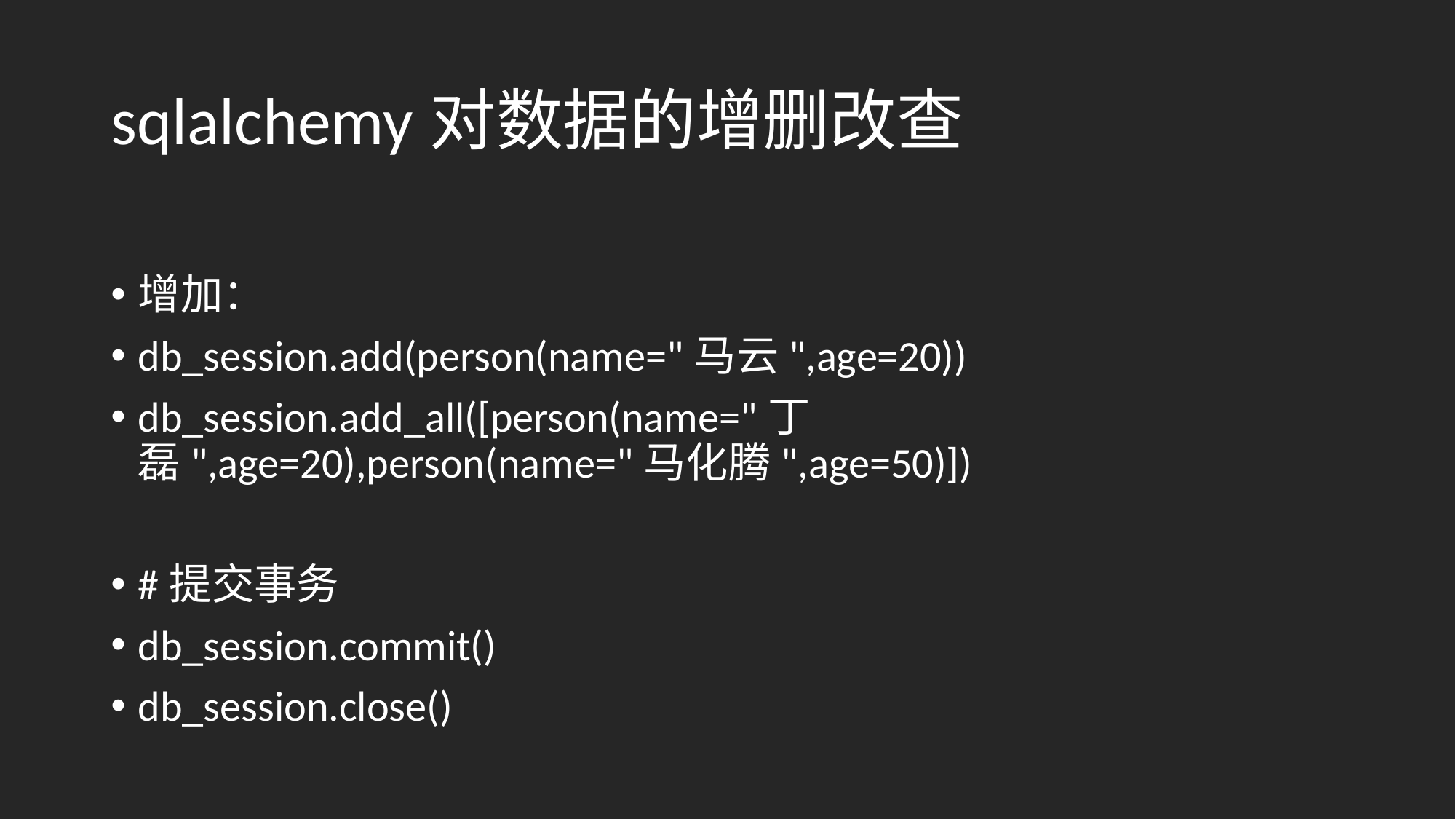

# sqlalchemy对数据的增删改查

增加：
db_session.add(person(name="马云",age=20))
db_session.add_all([person(name="丁磊",age=20),person(name="马化腾",age=50)])

#提交事务
db_session.commit()
db_session.close()